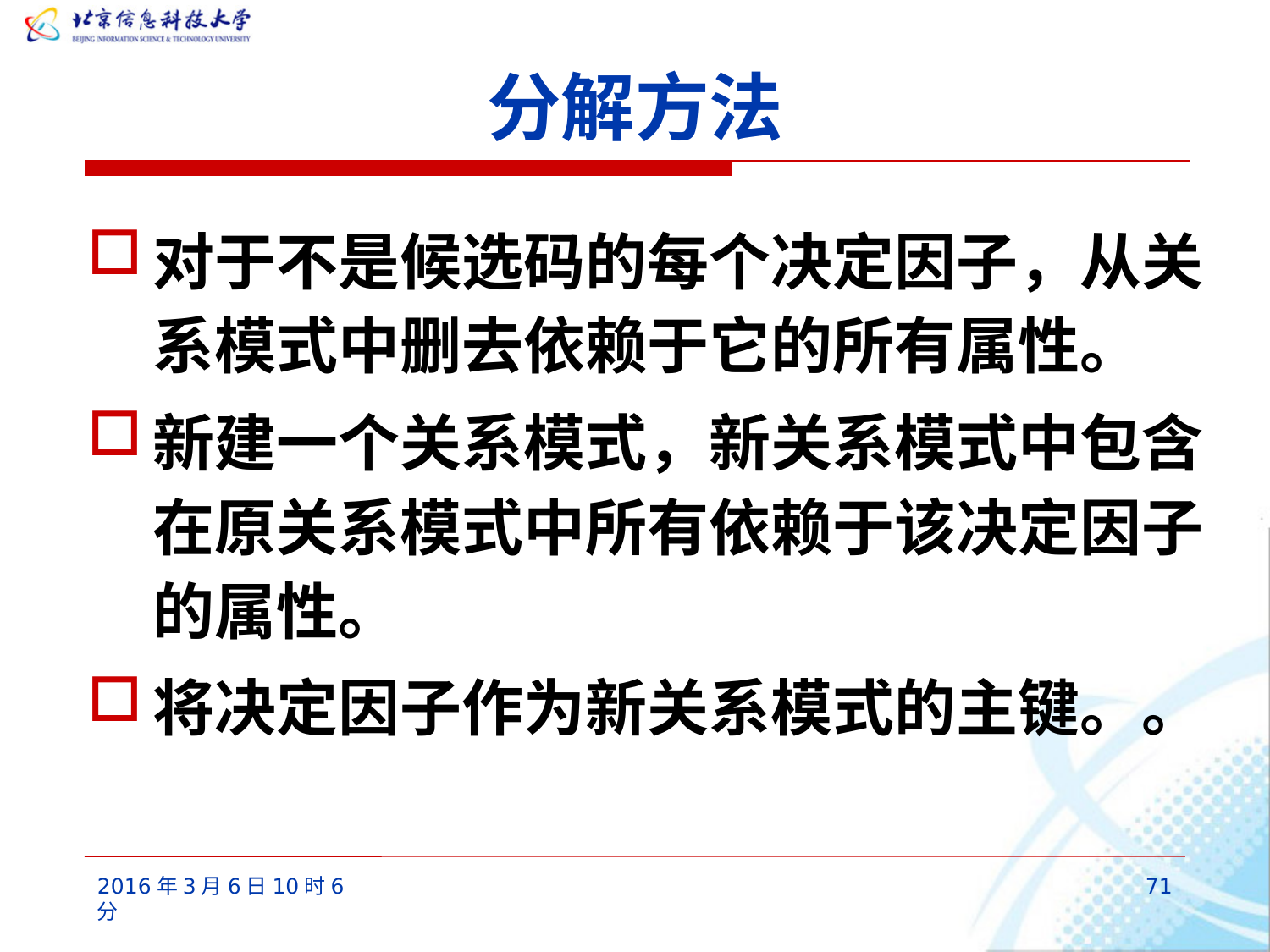

# 分解方法
对于不是候选码的每个决定因子，从关系模式中删去依赖于它的所有属性。
新建一个关系模式，新关系模式中包含在原关系模式中所有依赖于该决定因子的属性。
将决定因子作为新关系模式的主键。。
2016年3月6日10时6分
71